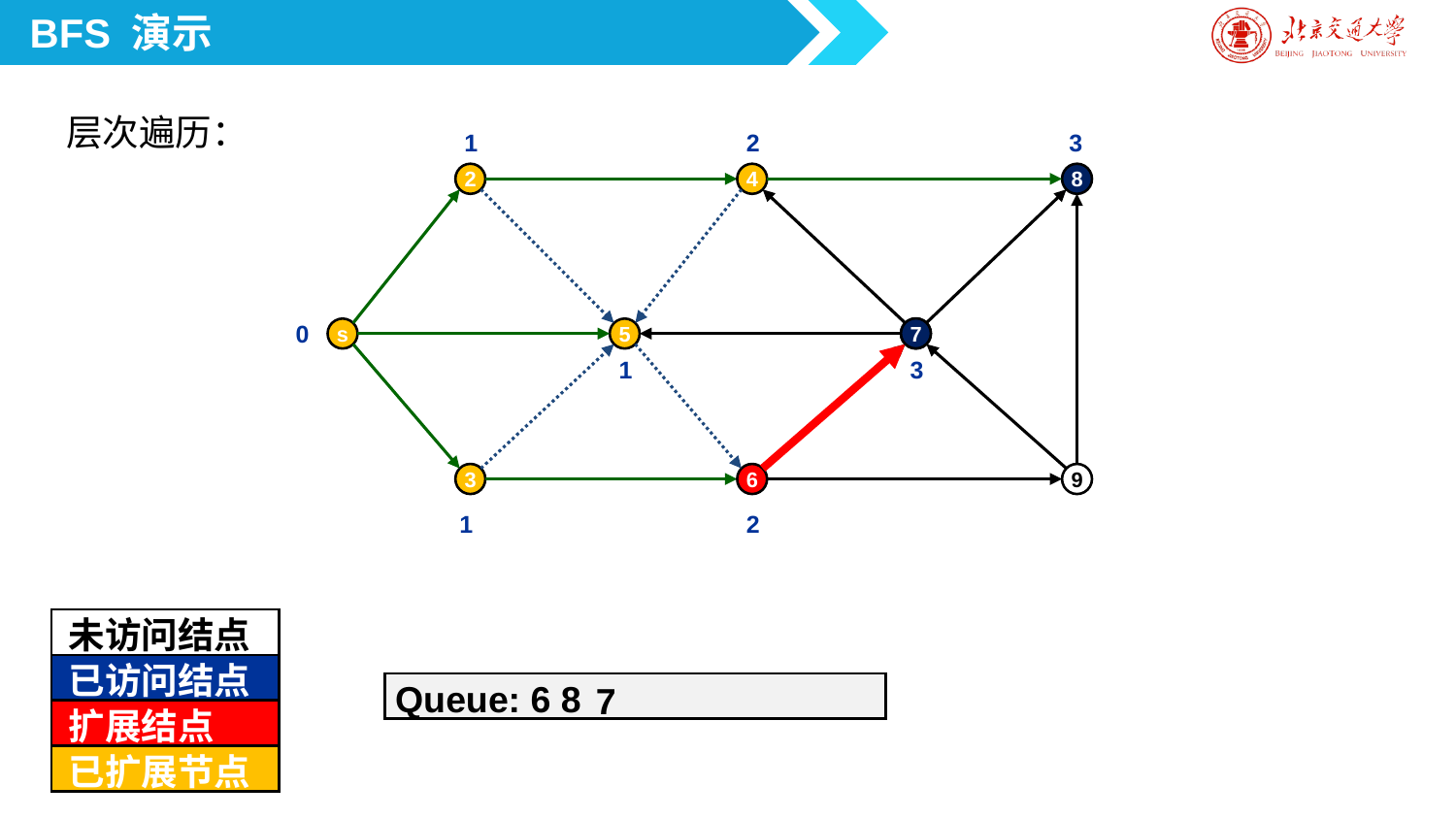

BFS 演示
层次遍历：
1
2
3
2
4
8
7
0
s
5
7
1
3
3
6
9
1
2
 未访问结点
 已访问结点
7
 Queue: 6 8
 扩展结点
 已扩展节点